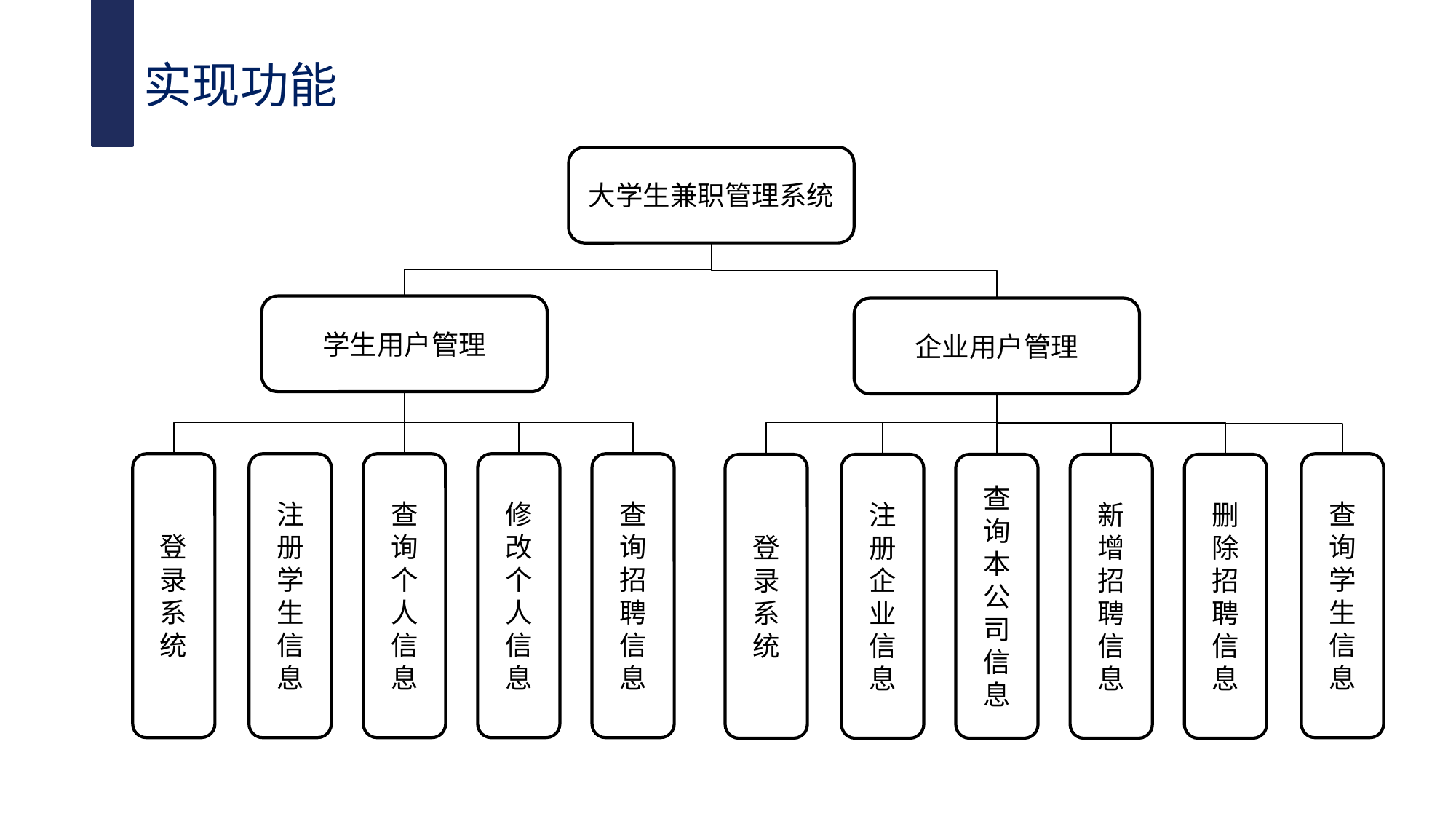

实现功能
大学生兼职管理系统
学生用户管理
企业用户管理
登录系统
注册学生信息
查询个人信息
修改个人信息
查询招聘信息
查询学生信息
登录系统
注册企业信息
查询本公司信息
新增招聘信息
删除招聘信息